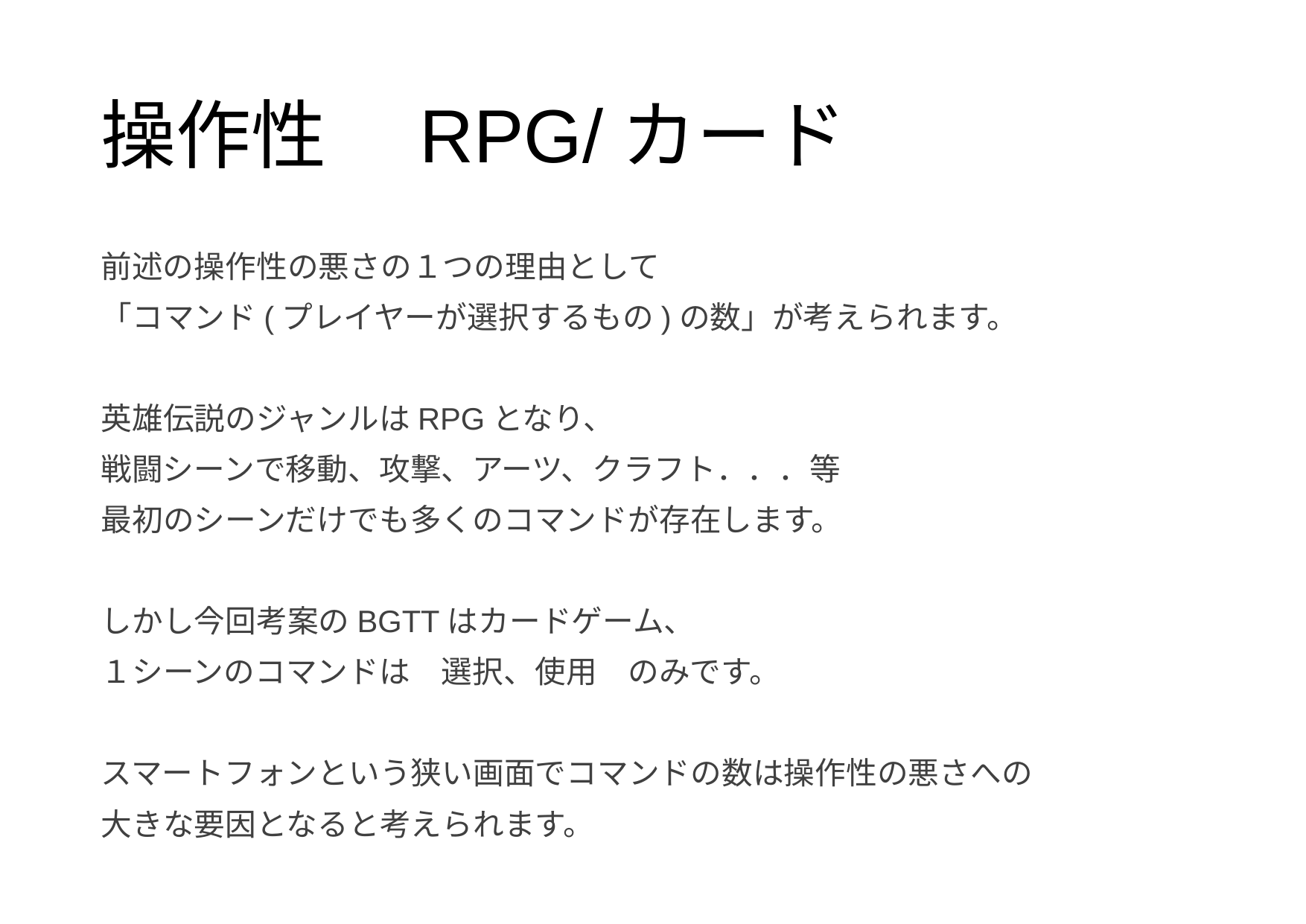

# 操作性　RPG/カード
前述の操作性の悪さの１つの理由として
「コマンド(プレイヤーが選択するもの)の数」が考えられます。

英雄伝説のジャンルはRPGとなり、
戦闘シーンで移動、攻撃、アーツ、クラフト．．．等
最初のシーンだけでも多くのコマンドが存在します。

しかし今回考案のBGTTはカードゲーム、
１シーンのコマンドは　選択、使用　のみです。

スマートフォンという狭い画面でコマンドの数は操作性の悪さへの
大きな要因となると考えられます。